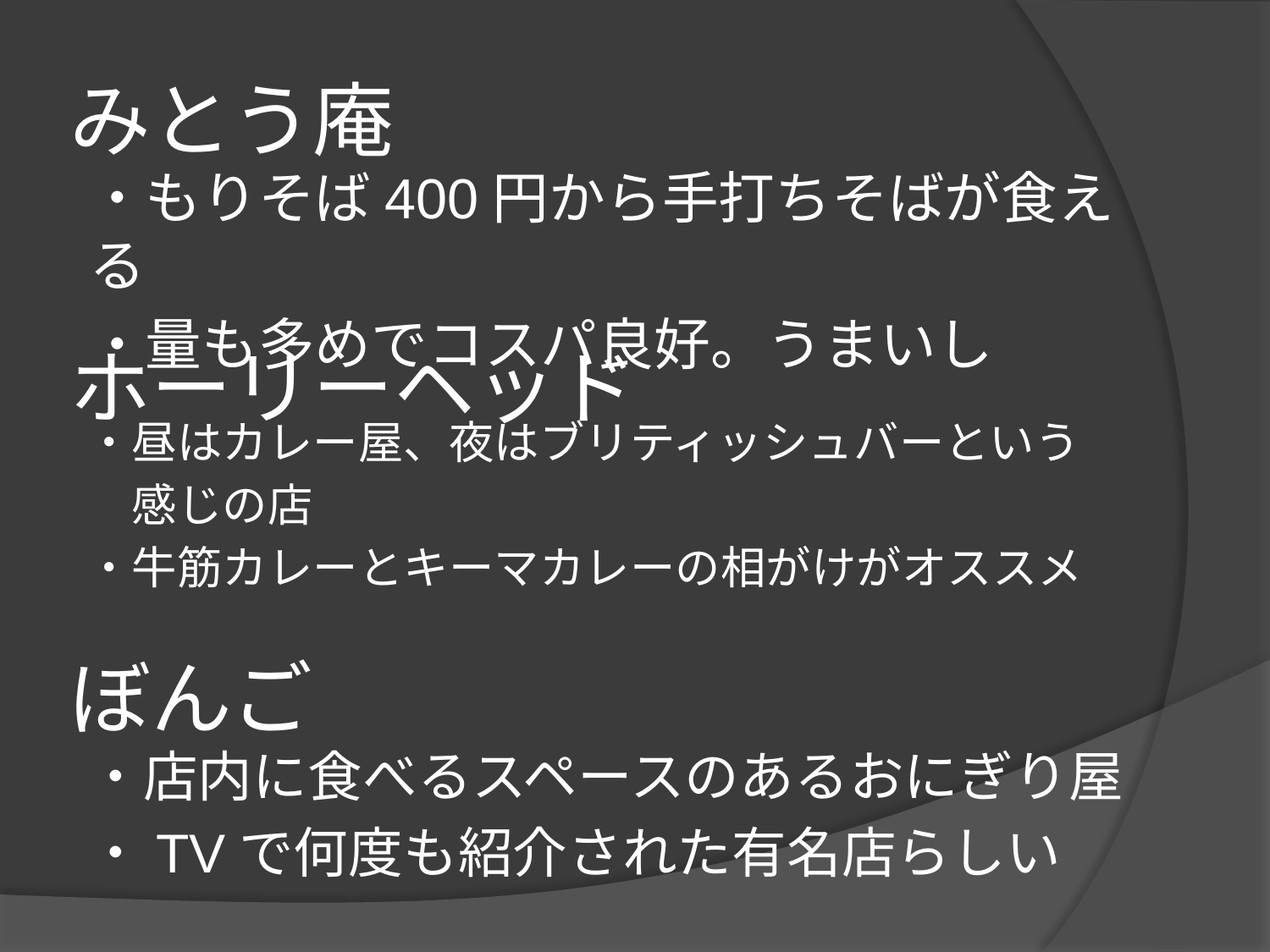

# みとう庵
・もりそば400円から手打ちそばが食える
・量も多めでコスパ良好。うまいし

ホーリーヘッド
・昼はカレー屋、夜はブリティッシュバーという
　感じの店
・牛筋カレーとキーマカレーの相がけがオススメ

ぼんご
・店内に食べるスペースのあるおにぎり屋
・TVで何度も紹介された有名店らしい